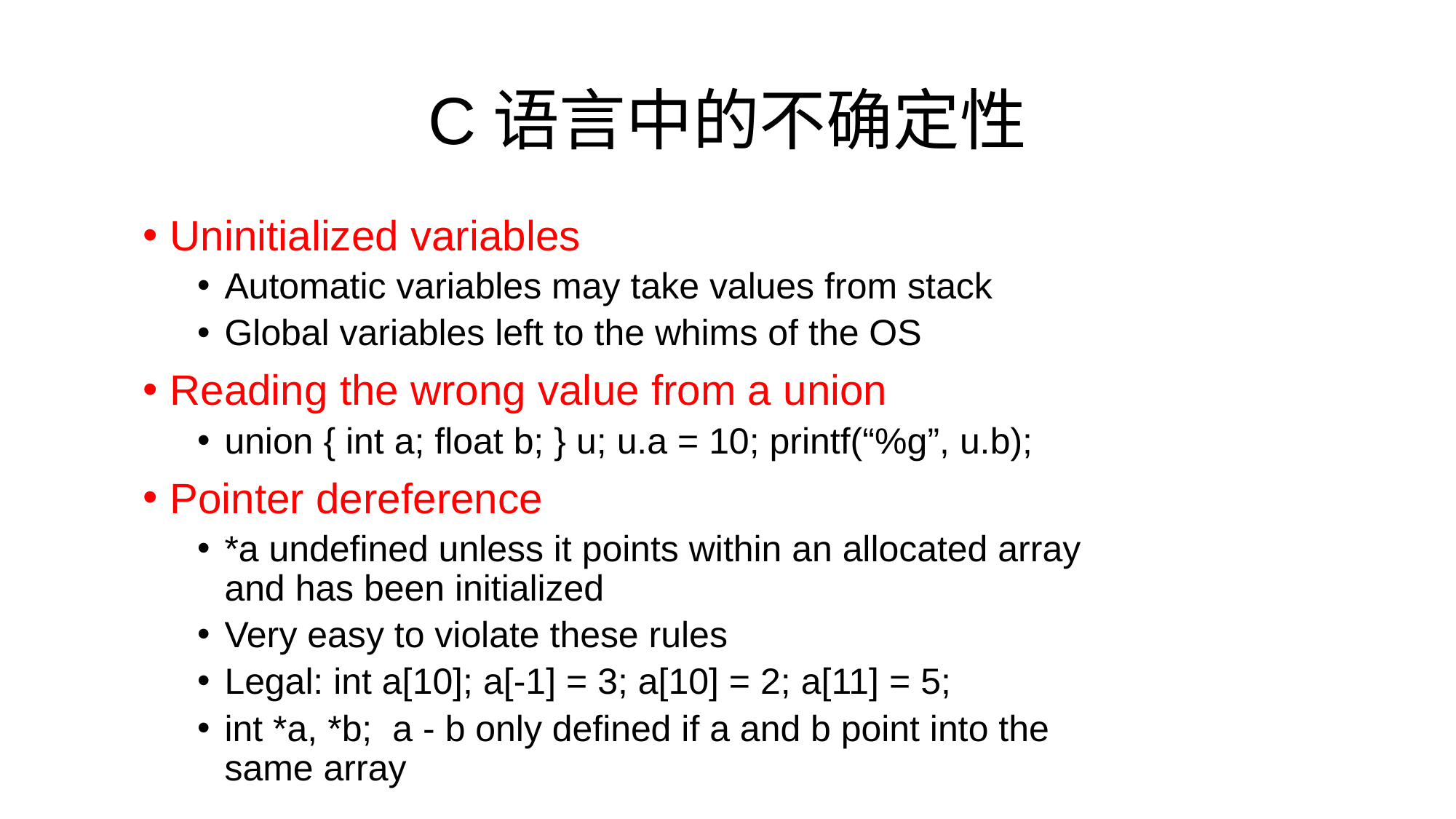

# C语言中的不确定性
Uninitialized variables
Automatic variables may take values from stack
Global variables left to the whims of the OS
Reading the wrong value from a union
union { int a; float b; } u; u.a = 10; printf(“%g”, u.b);
Pointer dereference
*a undefined unless it points within an allocated array and has been initialized
Very easy to violate these rules
Legal: int a[10]; a[-1] = 3; a[10] = 2; a[11] = 5;
int *a, *b;  a - b only defined if a and b point into the same array